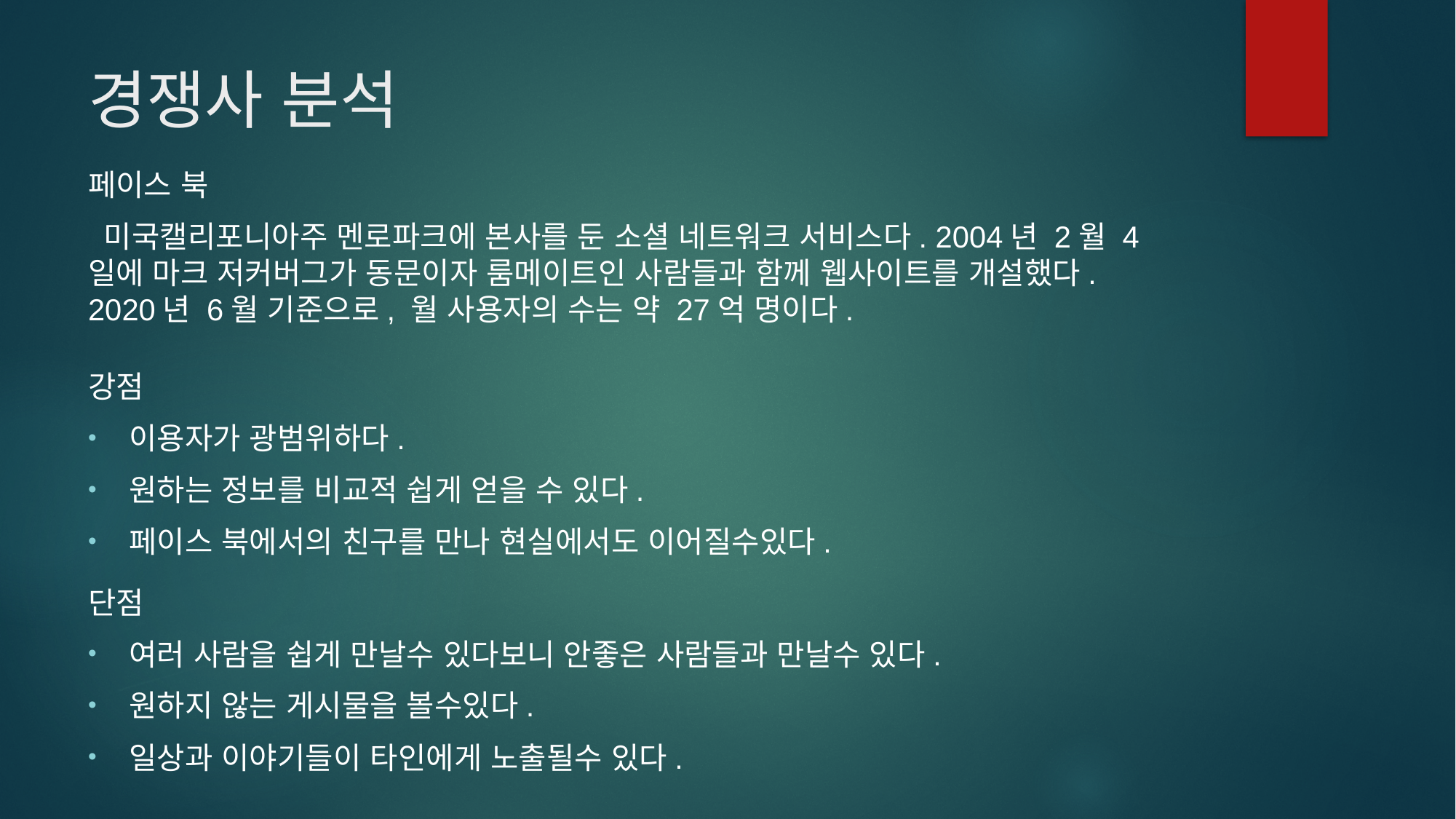

# 경쟁사 분석
페이스 북
 미국캘리포니아주 멘로파크에 본사를 둔 소셜 네트워크 서비스다. 2004년 2월 4일에 마크 저커버그가 동문이자 룸메이트인 사람들과 함께 웹사이트를 개설했다. 2020년 6월 기준으로, 월 사용자의 수는 약 27억 명이다.
강점
이용자가 광범위하다.
원하는 정보를 비교적 쉽게 얻을 수 있다.
페이스 북에서의 친구를 만나 현실에서도 이어질수있다.
단점
여러 사람을 쉽게 만날수 있다보니 안좋은 사람들과 만날수 있다.
원하지 않는 게시물을 볼수있다.
일상과 이야기들이 타인에게 노출될수 있다.